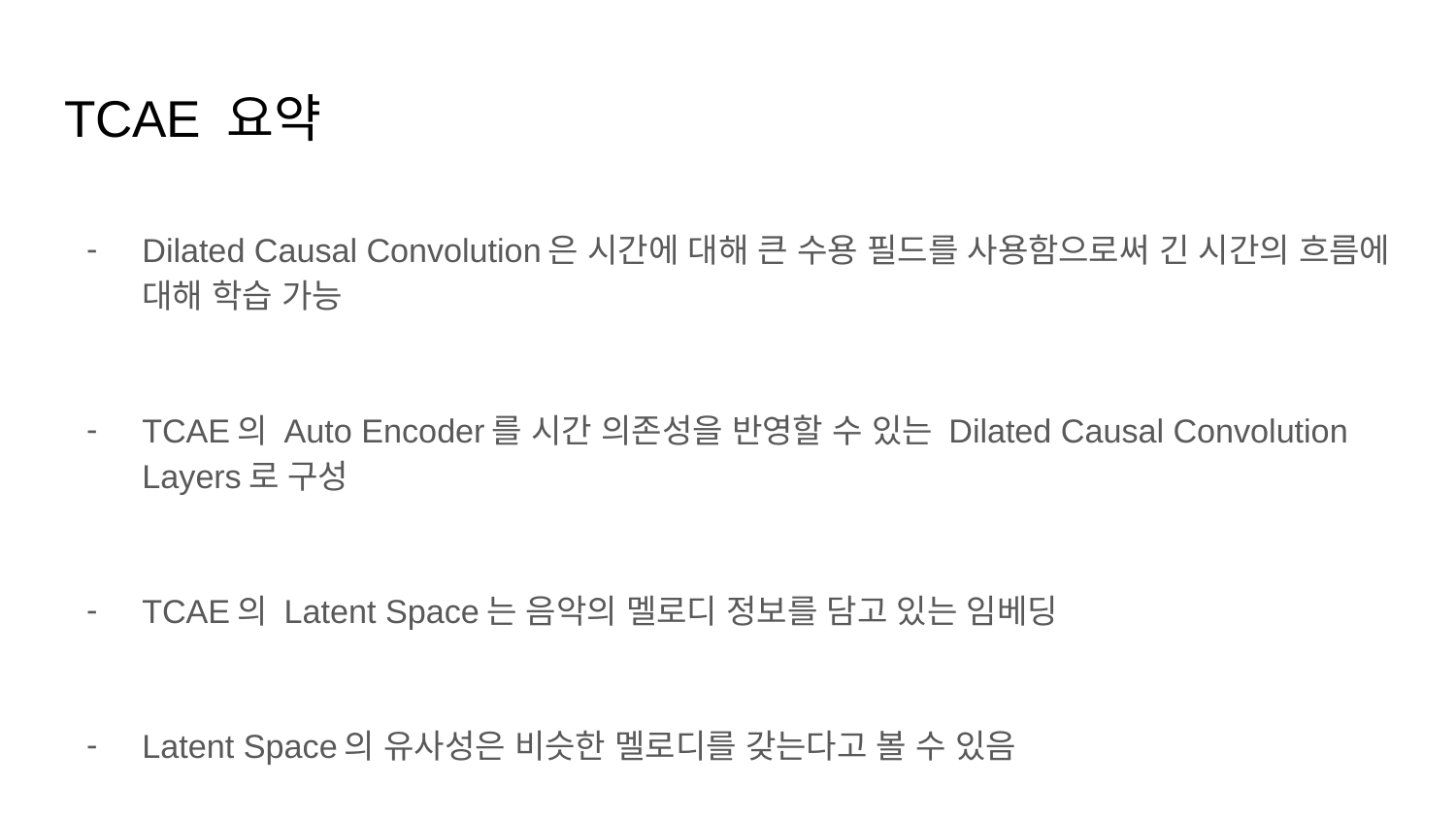

# TCAE 요약
Dilated Causal Convolution은 시간에 대해 큰 수용 필드를 사용함으로써 긴 시간의 흐름에 대해 학습 가능

TCAE의 Auto Encoder를 시간 의존성을 반영할 수 있는 Dilated Causal Convolution Layers로 구성

TCAE의 Latent Space는 음악의 멜로디 정보를 담고 있는 임베딩

Latent Space의 유사성은 비슷한 멜로디를 갖는다고 볼 수 있음